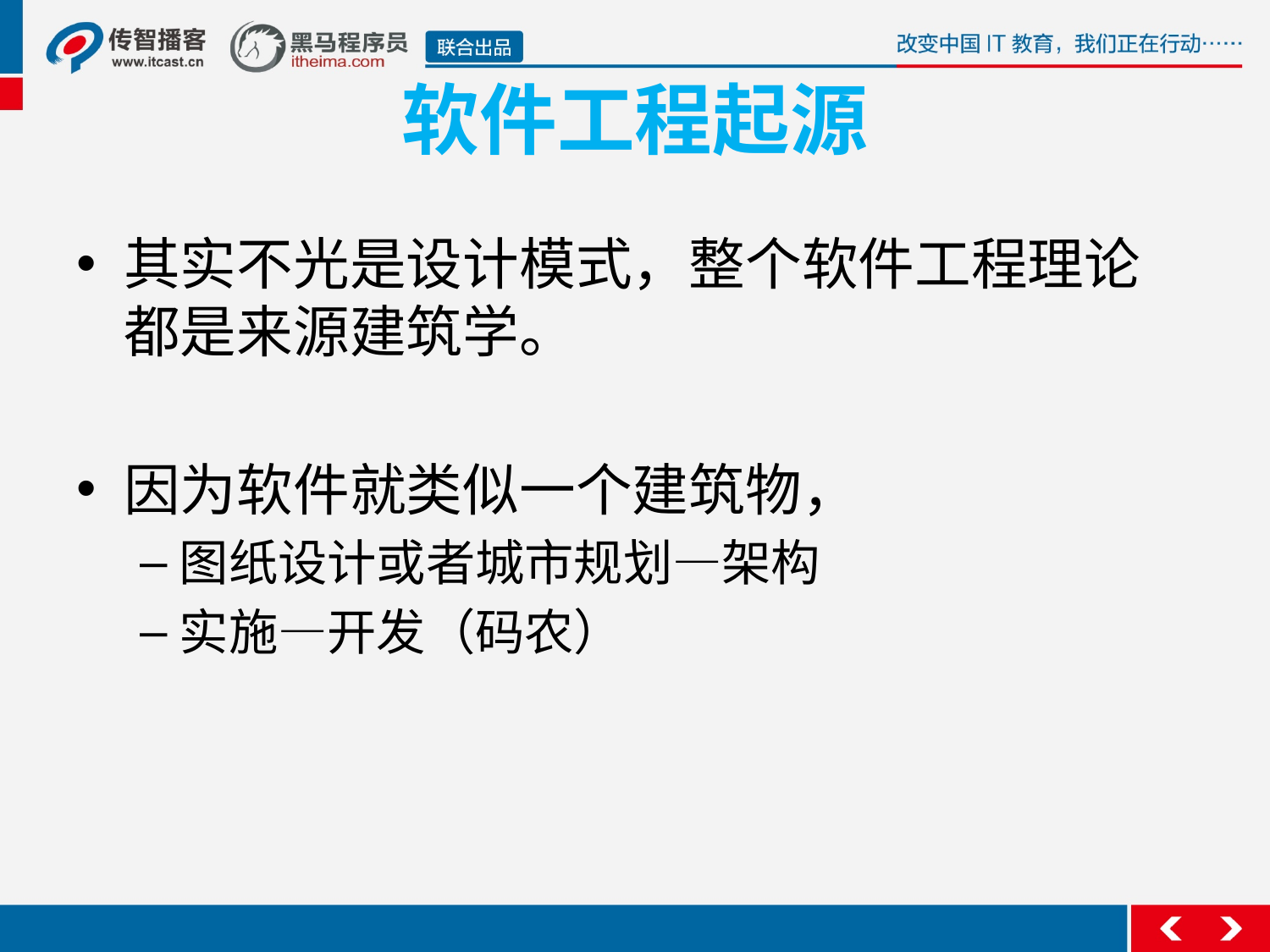

# 软件工程起源
其实不光是设计模式，整个软件工程理论都是来源建筑学。

因为软件就类似一个建筑物，
图纸设计或者城市规划—架构
实施—开发（码农）